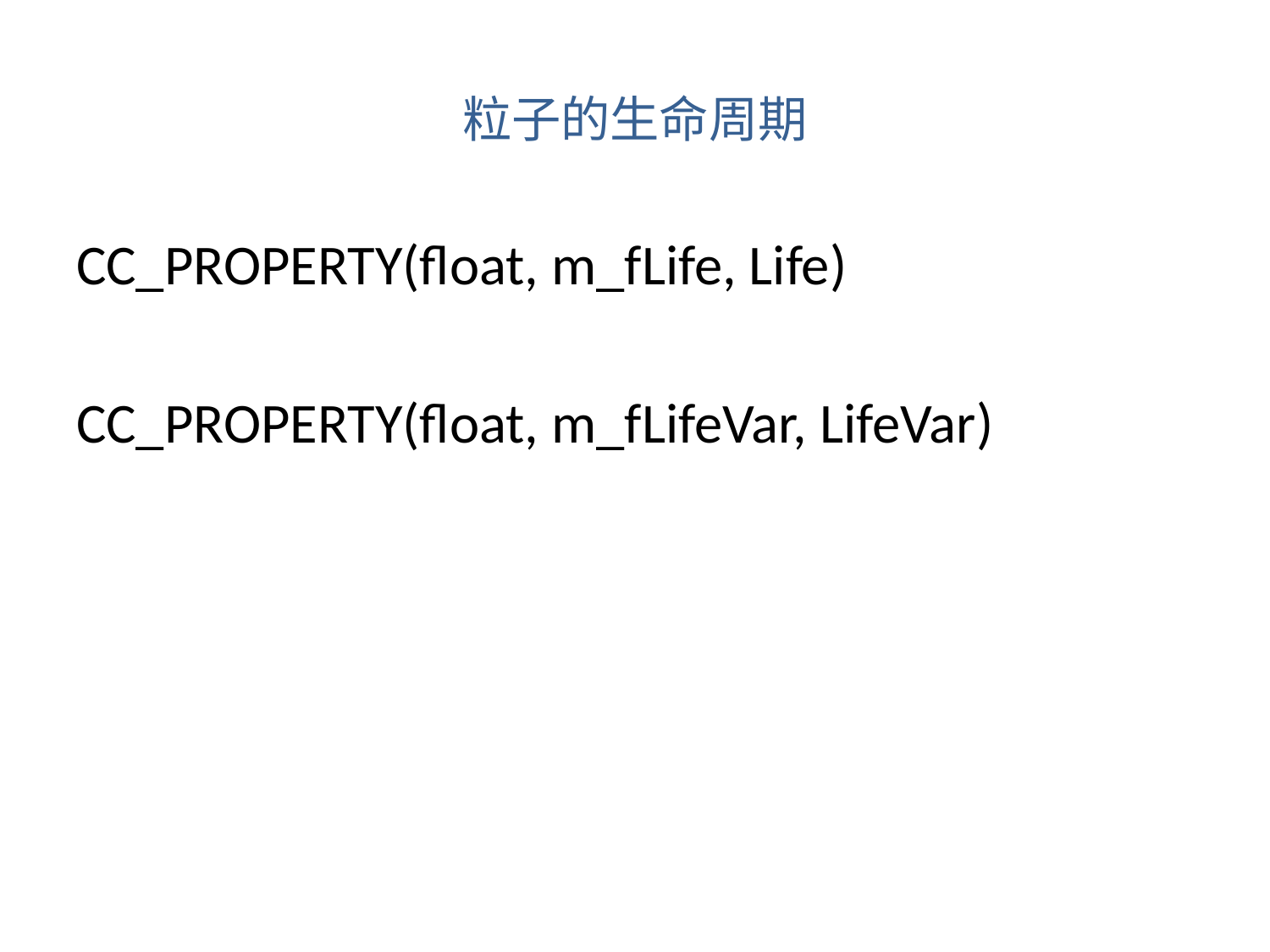

# 粒子的生命周期
CC_PROPERTY(float, m_fLife, Life)

CC_PROPERTY(float, m_fLifeVar, LifeVar)